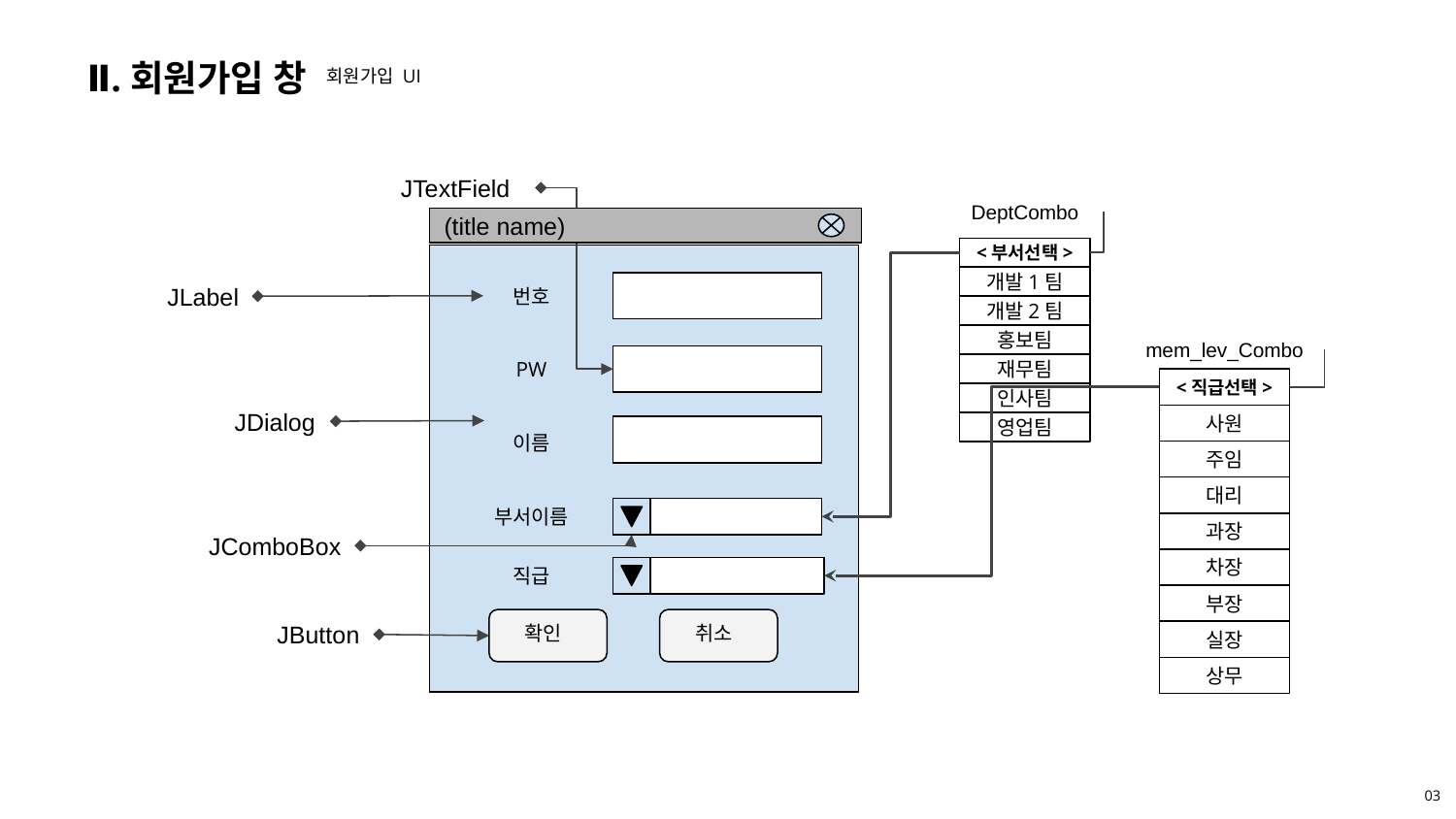

Ⅱ.회원가입 창
회원가입 UI
JTextField
DeptCombo
(title name)

<부서선택>
개발1팀
개발2팀
홍보팀
재무팀
인사팀
영업팀

번호

PW
이름
부서이름

직급

확인
취소

JLabel
mem_lev_Combo

<직급선택>
사원
주임
대리
과장
차장
부장
실장
상무
JDialog

JComboBox
JButton
03